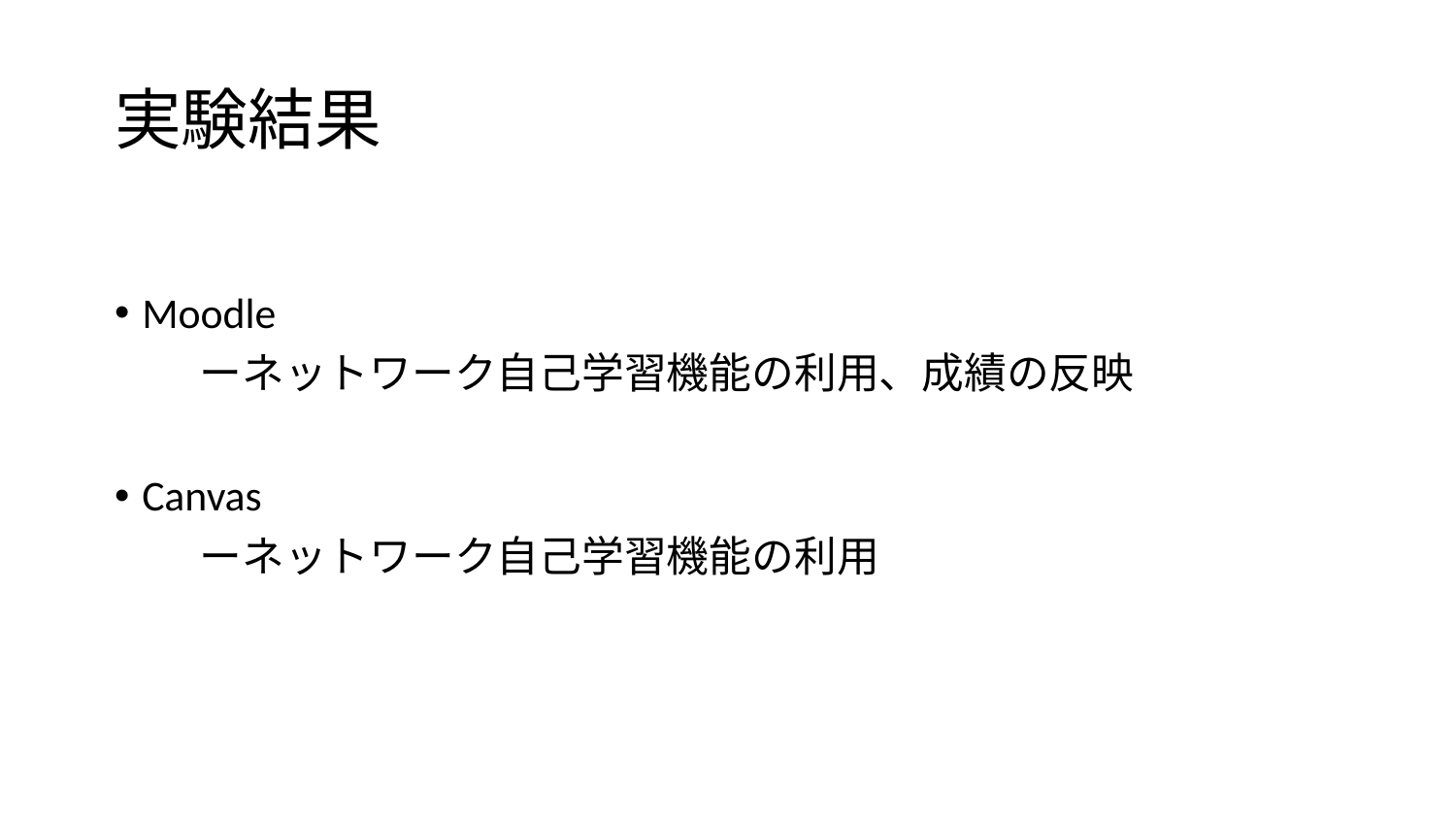

# 実験結果

Moodle
　　ーネットワーク自己学習機能の利用、成績の反映

Canvas
　　ーネットワーク自己学習機能の利用